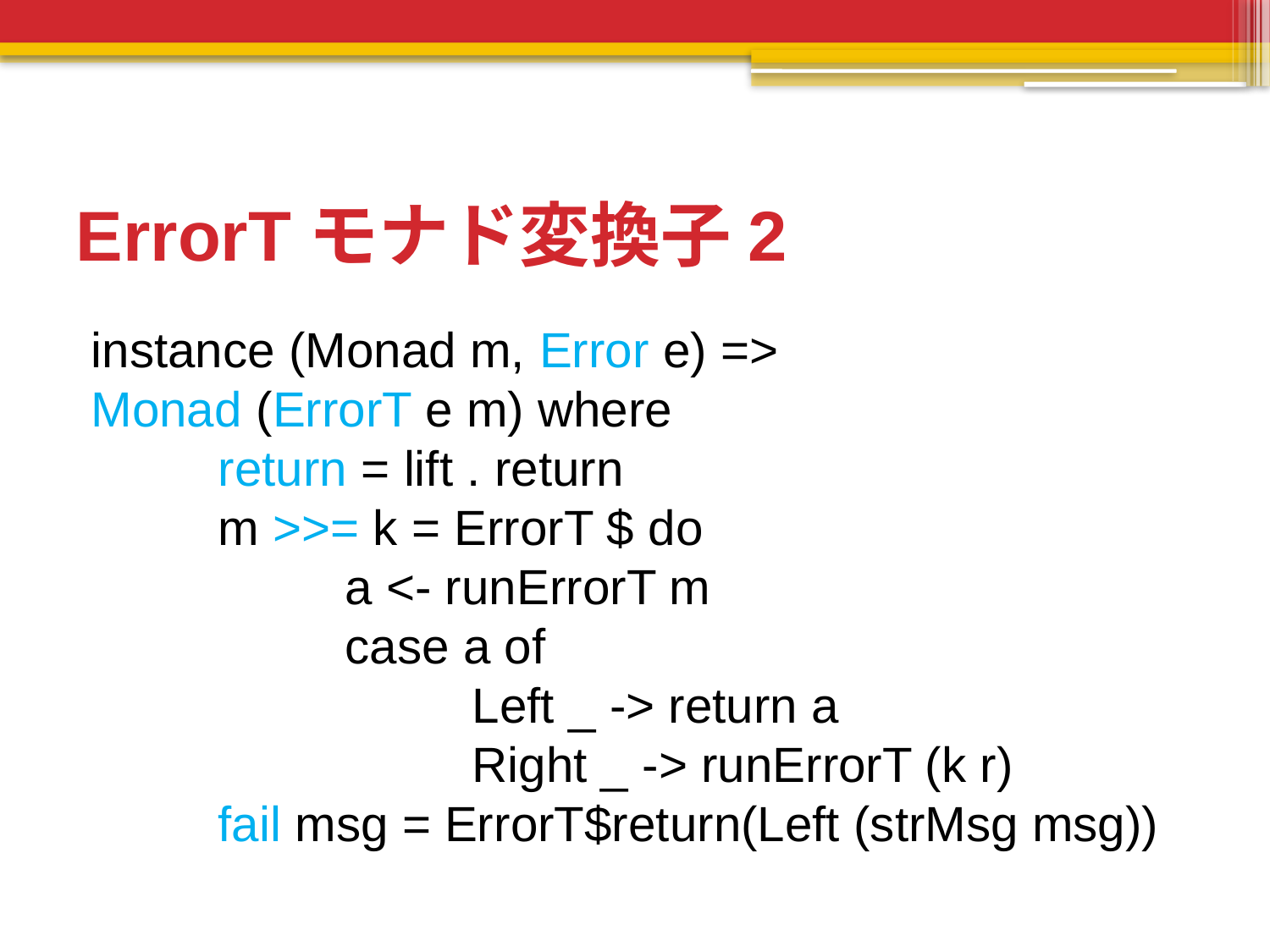

# ErrorTモナド変換子2
instance (Monad m, Error e) =>
Monad (ErrorT e m) where
	return = lift . return
	m >>= k = ErrorT $ do
		a <- runErrorT m
		case a of
			Left _ -> return a
			Right _ -> runErrorT (k r)
	fail msg = ErrorT$return(Left (strMsg msg))